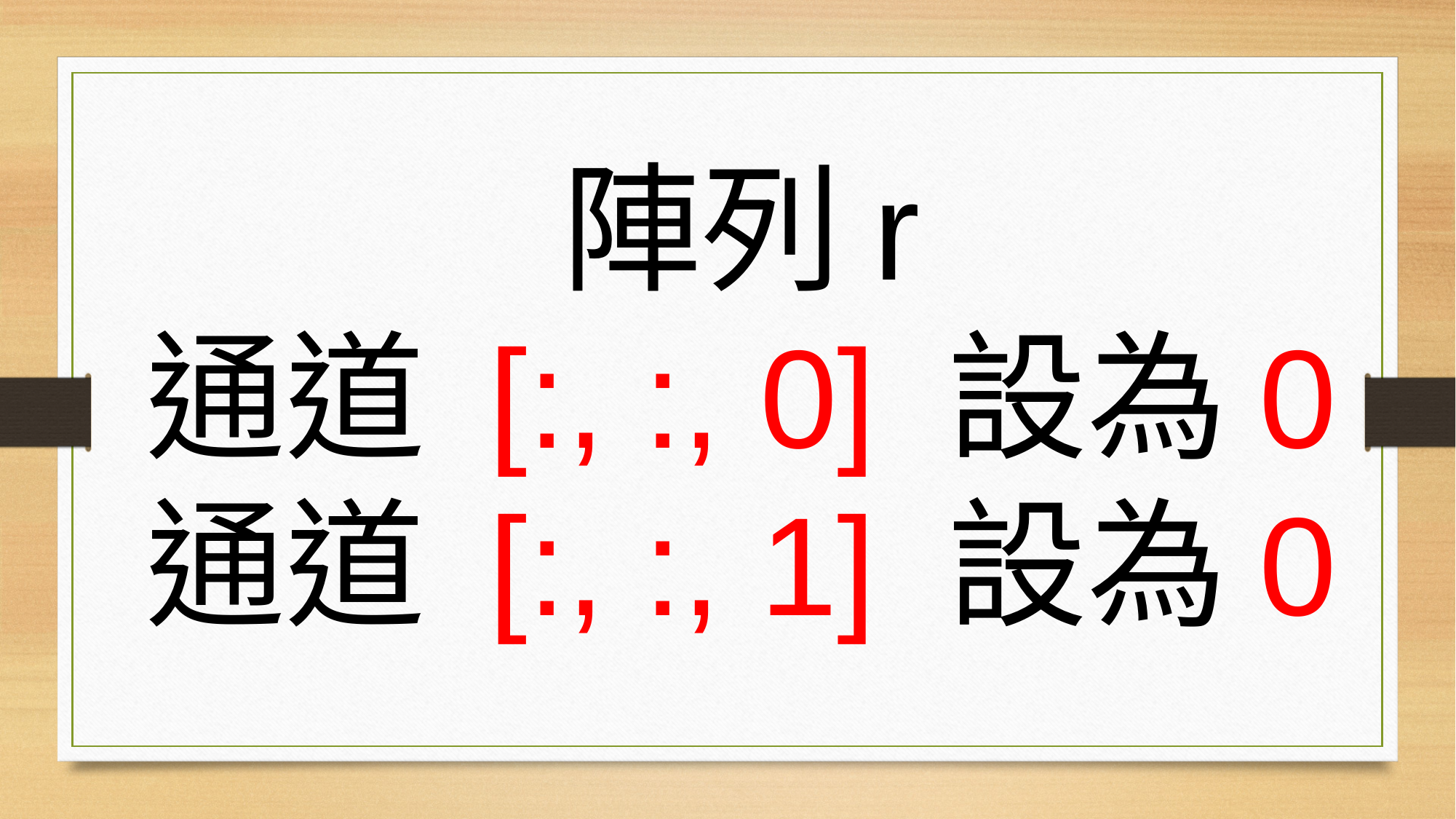

# 陣列r 通道 [:, :, 0] 設為0 通道 [:, :, 1] 設為0